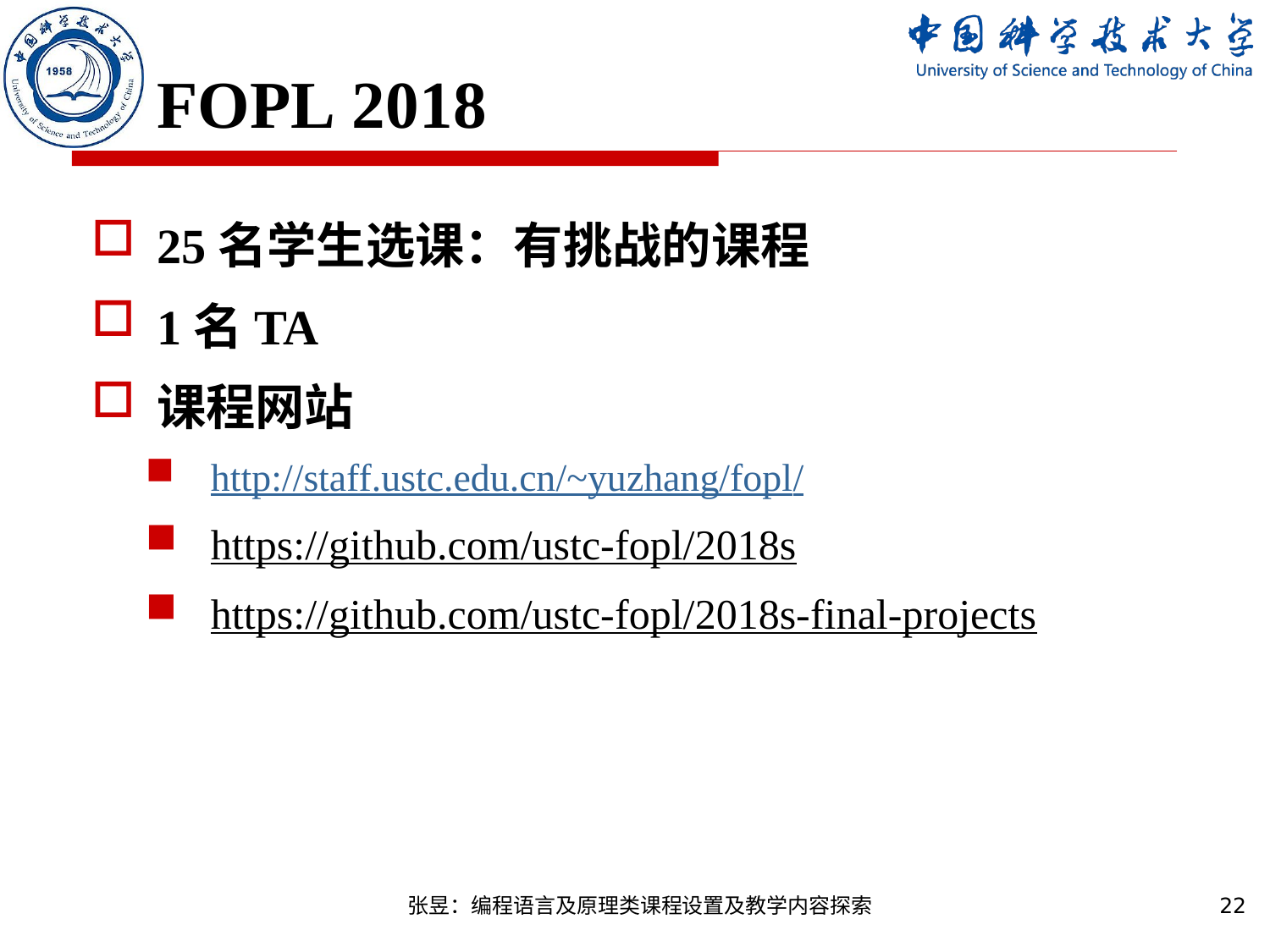

# FOPL 2018
25名学生选课：有挑战的课程
1名TA
课程网站
http://staff.ustc.edu.cn/~yuzhang/fopl/
https://github.com/ustc-fopl/2018s
https://github.com/ustc-fopl/2018s-final-projects

张昱：编程语言及原理类课程设置及教学内容探索
22